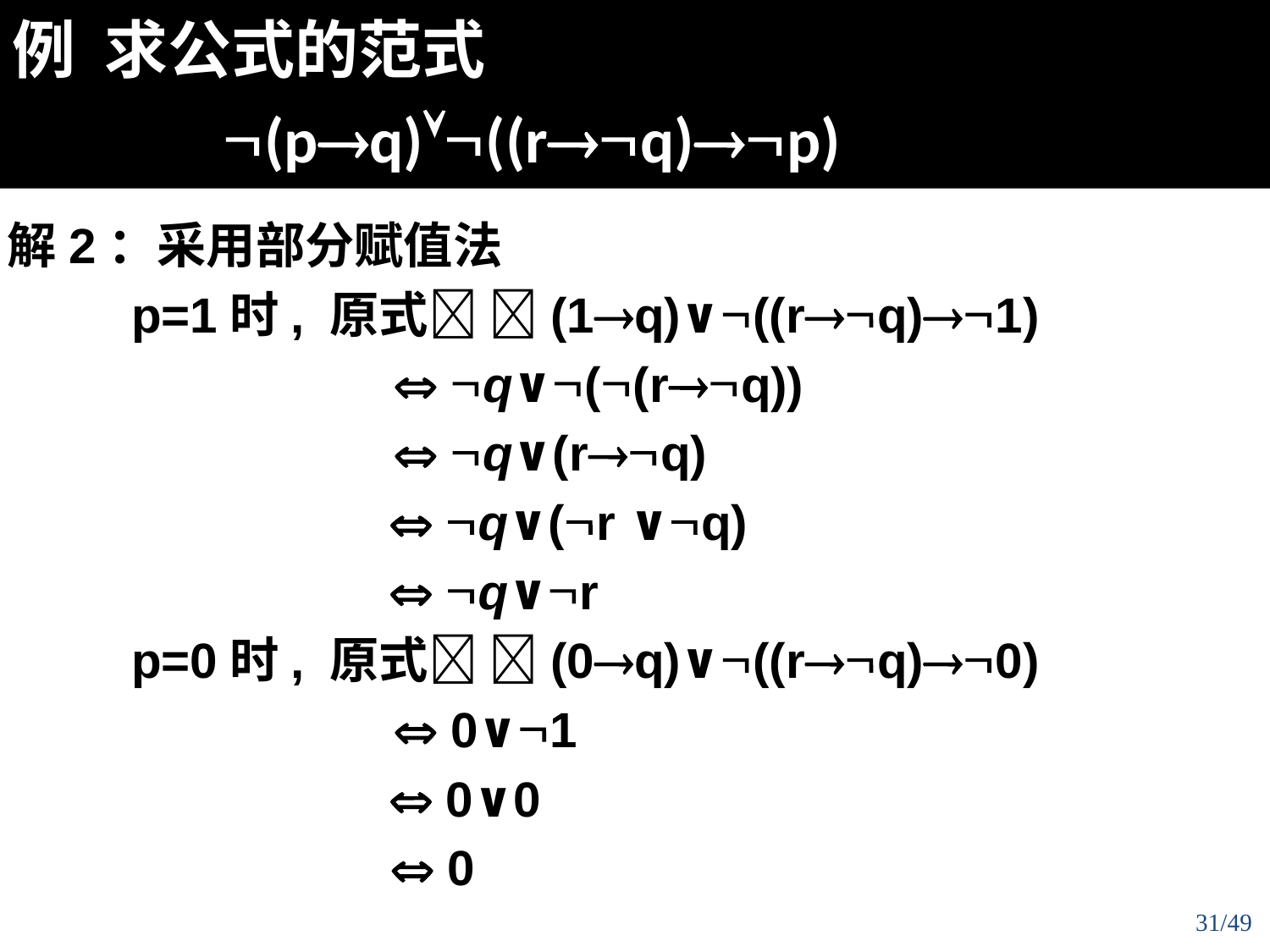

例  求公式的范式
            ¬(p→q)∨¬((r→¬q)→¬p)
解2：采用部分赋值法
         p=1时, 原式⇔ ¬(1→q)∨¬((r→¬q)→¬1)
                            ⇔ ¬q∨¬(¬(r→¬q))
                            ⇔ ¬q∨(r→¬q)
                               ⇔ ¬q∨(¬r ∨¬q)
                               ⇔ ¬q∨¬r
         p=0时, 原式⇔ ¬(0→q)∨¬((r→¬q)→¬0)
                            ⇔ 0∨¬1
                               ⇔ 0∨0
                               ⇔ 0

31/49